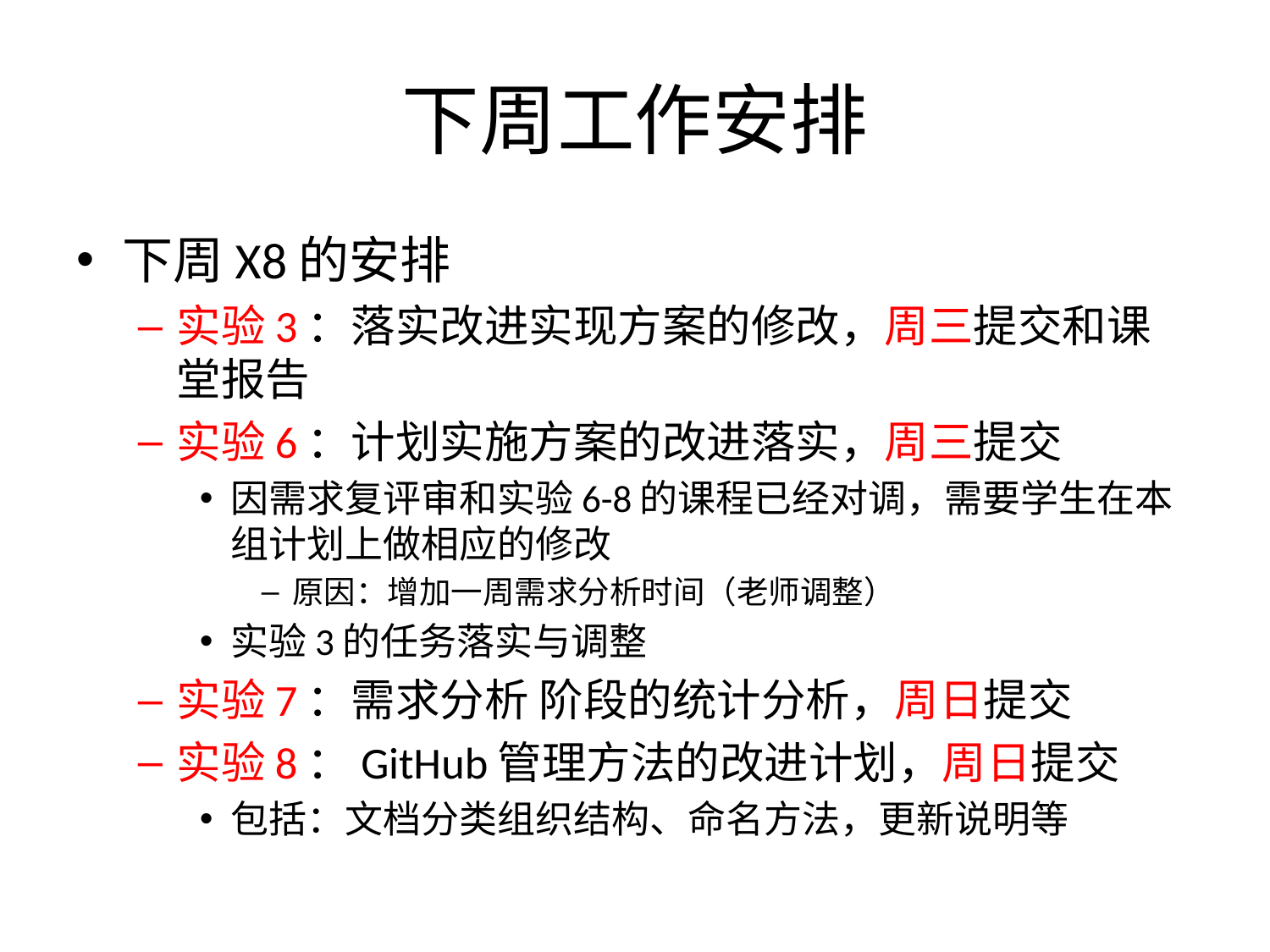

# 下周工作安排
下周X8的安排
实验3：落实改进实现方案的修改，周三提交和课堂报告
实验6：计划实施方案的改进落实，周三提交
因需求复评审和实验6-8的课程已经对调，需要学生在本组计划上做相应的修改
原因：增加一周需求分析时间（老师调整）
实验3的任务落实与调整
实验7：需求分析 阶段的统计分析，周日提交
实验8：GitHub管理方法的改进计划，周日提交
包括：文档分类组织结构、命名方法，更新说明等